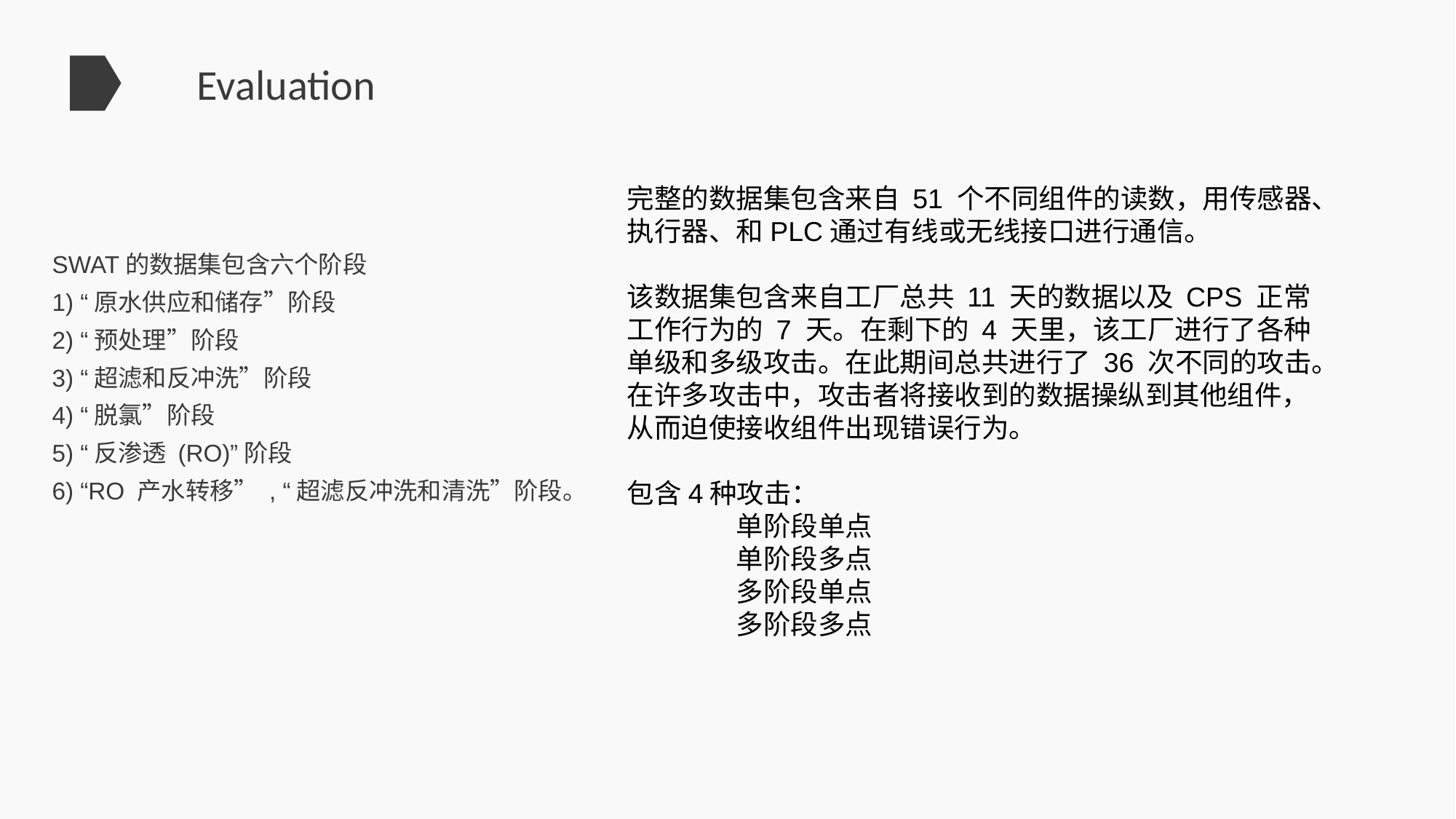

Evaluation

完整的数据集包含来自 51 个不同组件的读数，用传感器、执行器、和PLC通过有线或无线接口进行通信。

该数据集包含来自工厂总共 11 天的数据以及 CPS 正常工作行为的 7 天。在剩下的 4 天里，该工厂进行了各种单级和多级攻击。在此期间总共进行了 36 次不同的攻击。在许多攻击中，攻击者将接收到的数据操纵到其他组件，从而迫使接收组件出现错误行为。

包含4种攻击：
	单阶段单点
	单阶段多点
	多阶段单点
	多阶段多点

SWAT的数据集包含六个阶段
1) “原水供应和储存”阶段
2) “预处理”阶段
3) “超滤和反冲洗”阶段
4) “脱氯”阶段
5) “反渗透 (RO)”阶段
6) “RO 产水转移” , “超滤反冲洗和清洗”阶段。